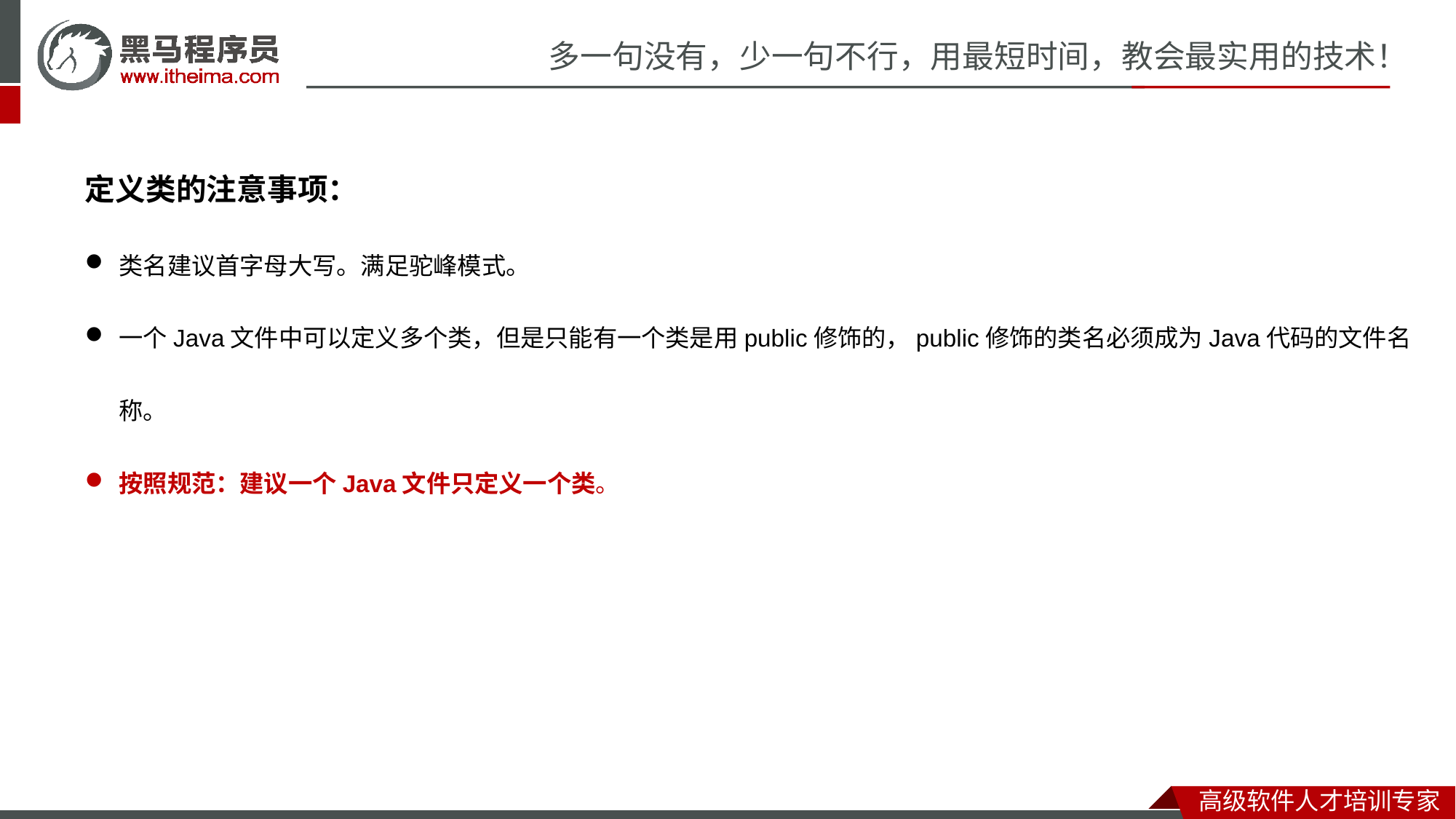

定义类的注意事项：
类名建议首字母大写。满足驼峰模式。
一个Java文件中可以定义多个类，但是只能有一个类是用public修饰的，public修饰的类名必须成为Java代码的文件名称。
按照规范：建议一个Java文件只定义一个类。